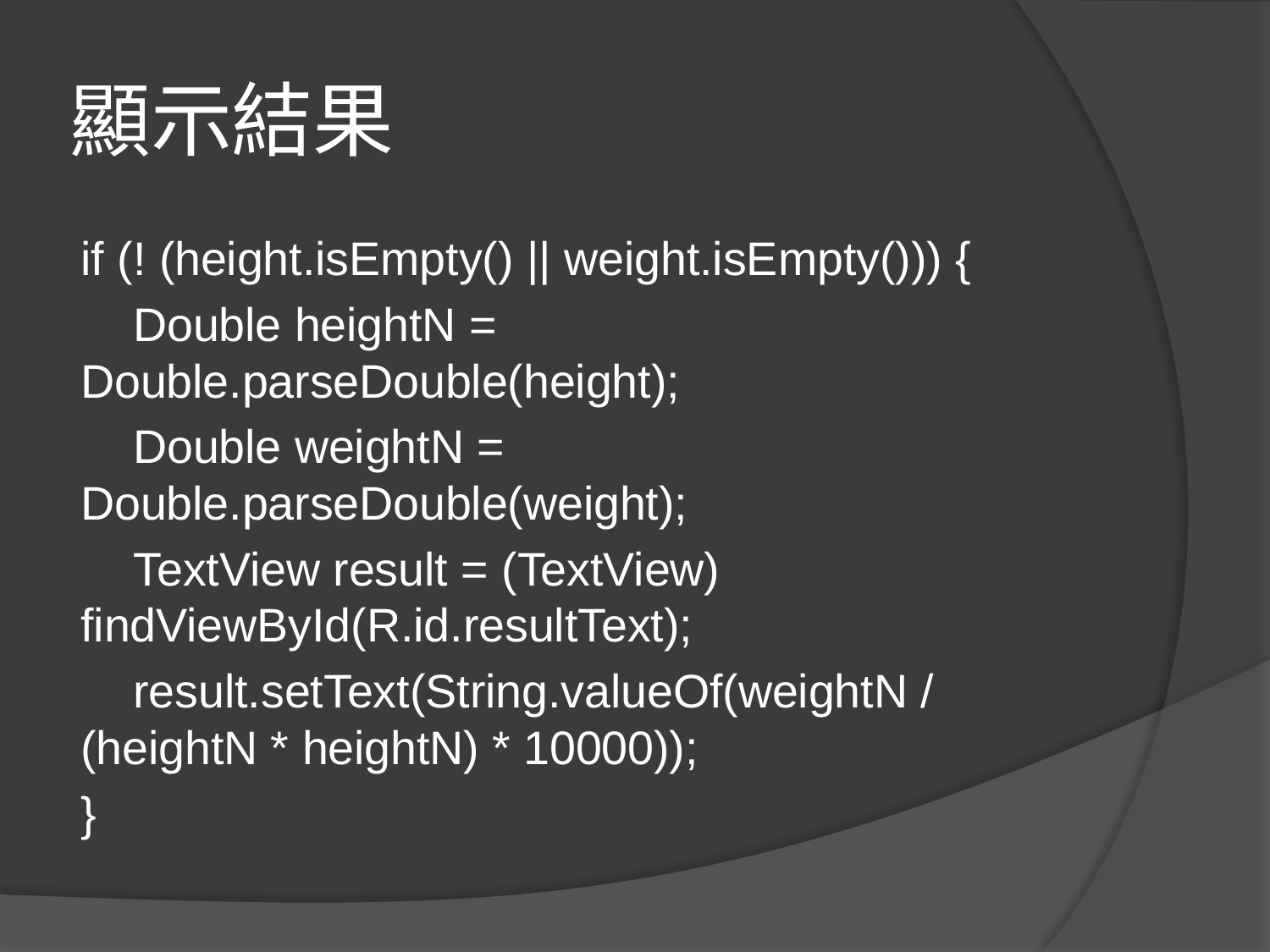

# 顯示結果
if (! (height.isEmpty() || weight.isEmpty())) {
    Double heightN = 	Double.parseDouble(height);
    Double weightN = 	Double.parseDouble(weight);
    TextView result = (TextView) 	findViewById(R.id.resultText);
    result.setText(String.valueOf(weightN / 	(heightN * heightN) * 10000));
}